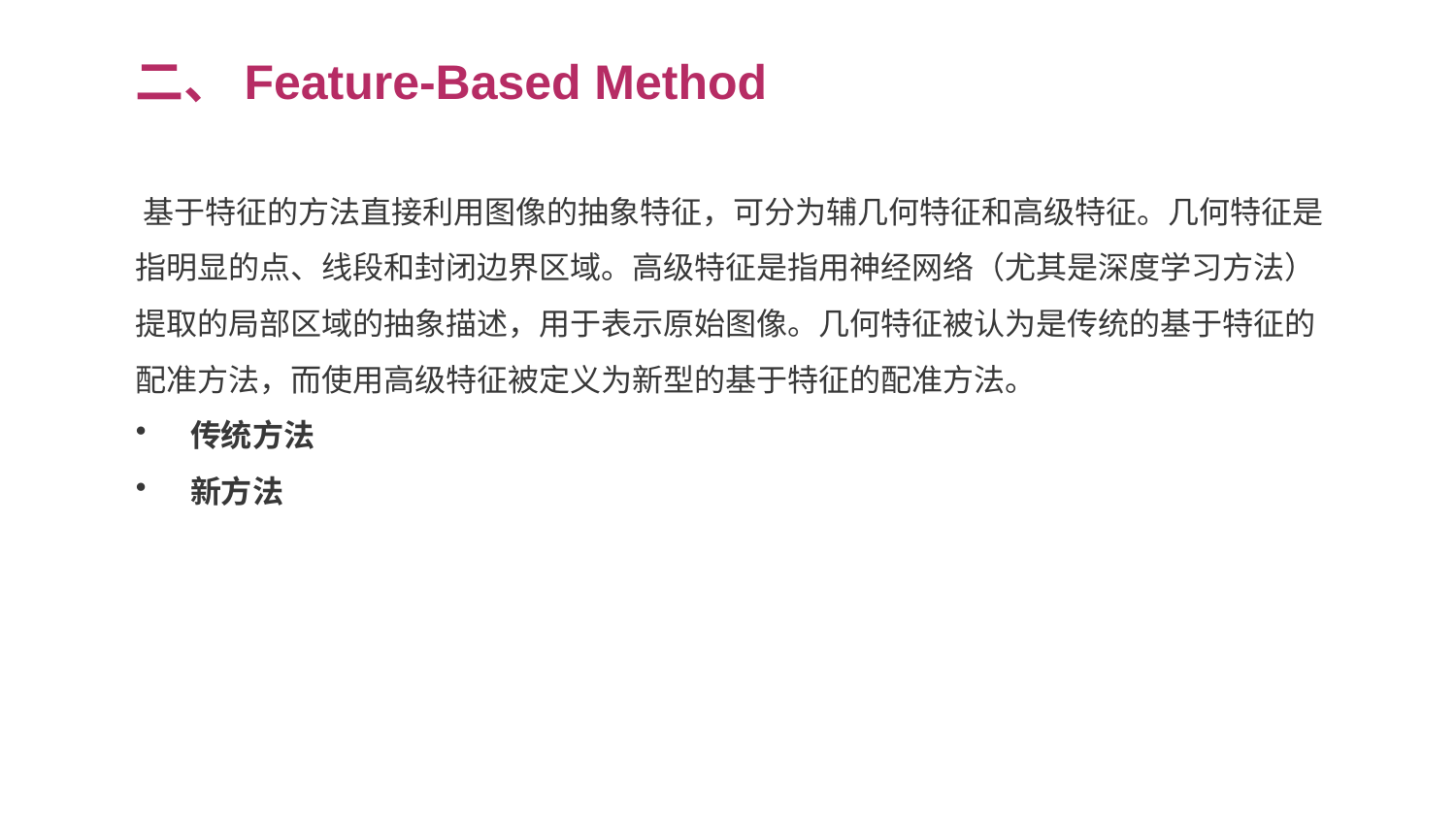

二、Feature-Based Method
​基于特征的方法直接利用图像的抽象特征，可分为辅几何特征和高级特征。几何特征是指明显的点、线段和封闭边界区域。高级特征是指用神经网络（尤其是深度学习方法）提取的局部区域的抽象描述，用于表示原始图像。几何特征被认为是传统的基于特征的配准方法，而使用高级特征被定义为新型的基于特征的配准方法。
传统方法
新方法